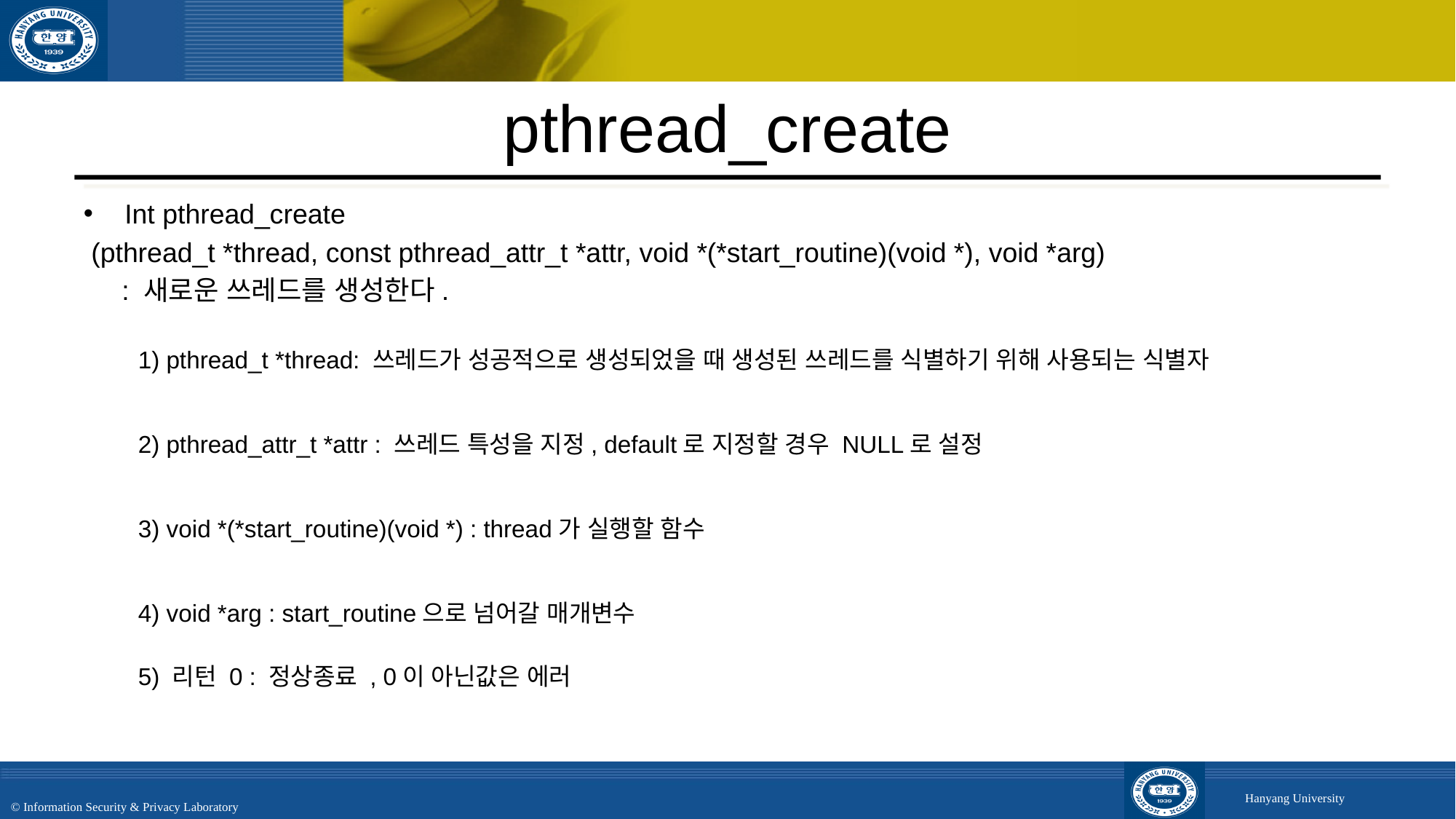

# pthread_create
Int pthread_create
 (pthread_t *thread, const pthread_attr_t *attr, void *(*start_routine)(void *), void *arg)
     : 새로운 쓰레드를 생성한다.

1) pthread_t *thread: 쓰레드가 성공적으로 생성되었을 때 생성된 쓰레드를 식별하기 위해 사용되는 식별자

2) pthread_attr_t *attr : 쓰레드 특성을 지정, default로 지정할 경우 NULL로 설정

3) void *(*start_routine)(void *) : thread가 실행할 함수

4) void *arg : start_routine으로 넘어갈 매개변수
5) 리턴 0 : 정상종료 , 0이 아닌값은 에러